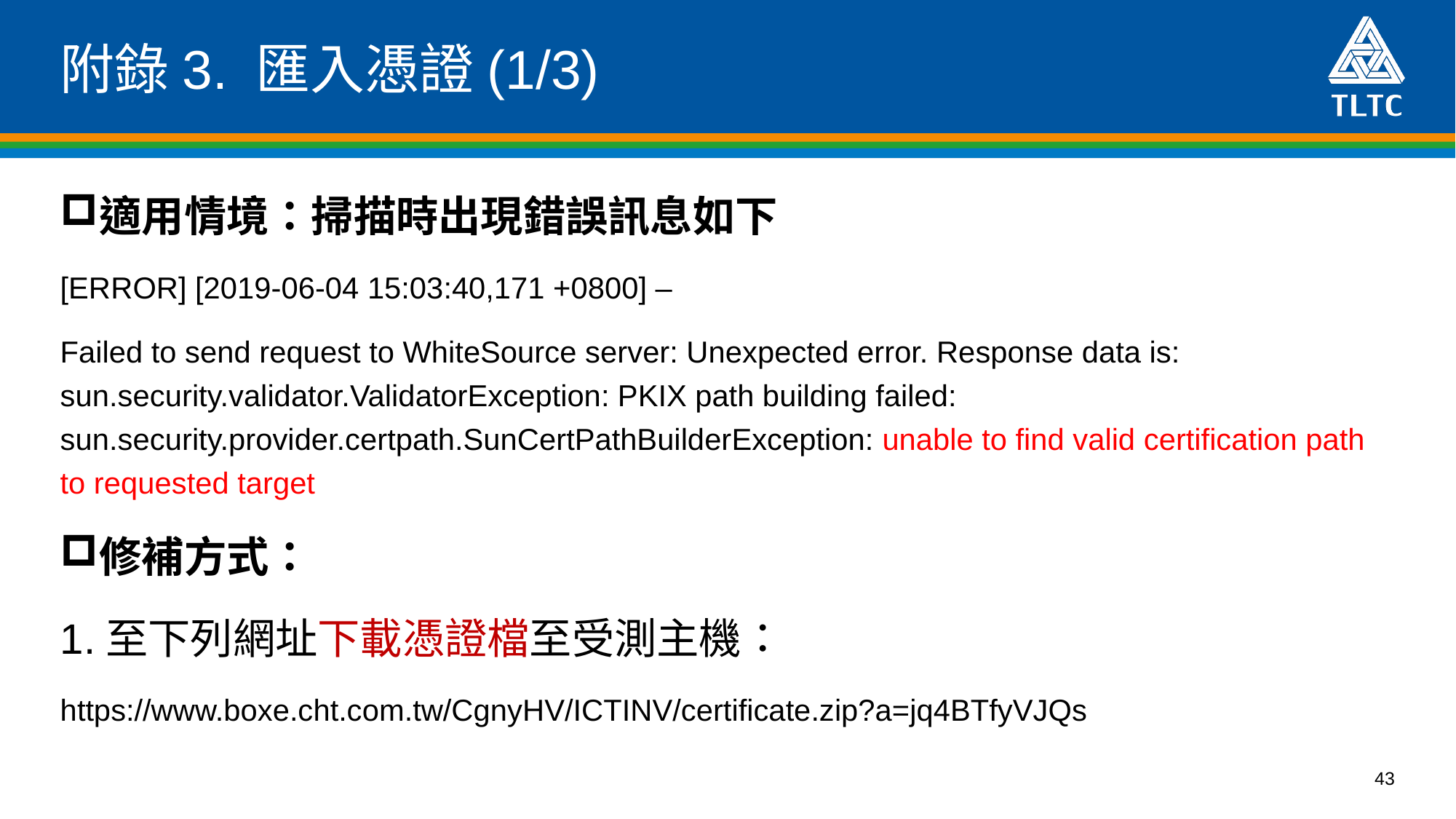

# 附錄3. 匯入憑證(1/3)
適用情境：掃描時出現錯誤訊息如下
[ERROR] [2019-06-04 15:03:40,171 +0800] –
Failed to send request to WhiteSource server: Unexpected error. Response data is: sun.security.validator.ValidatorException: PKIX path building failed: sun.security.provider.certpath.SunCertPathBuilderException: unable to find valid certification path to requested target
修補方式：
1.至下列網址下載憑證檔至受測主機：
https://www.boxe.cht.com.tw/CgnyHV/ICTINV/certificate.zip?a=jq4BTfyVJQs

43